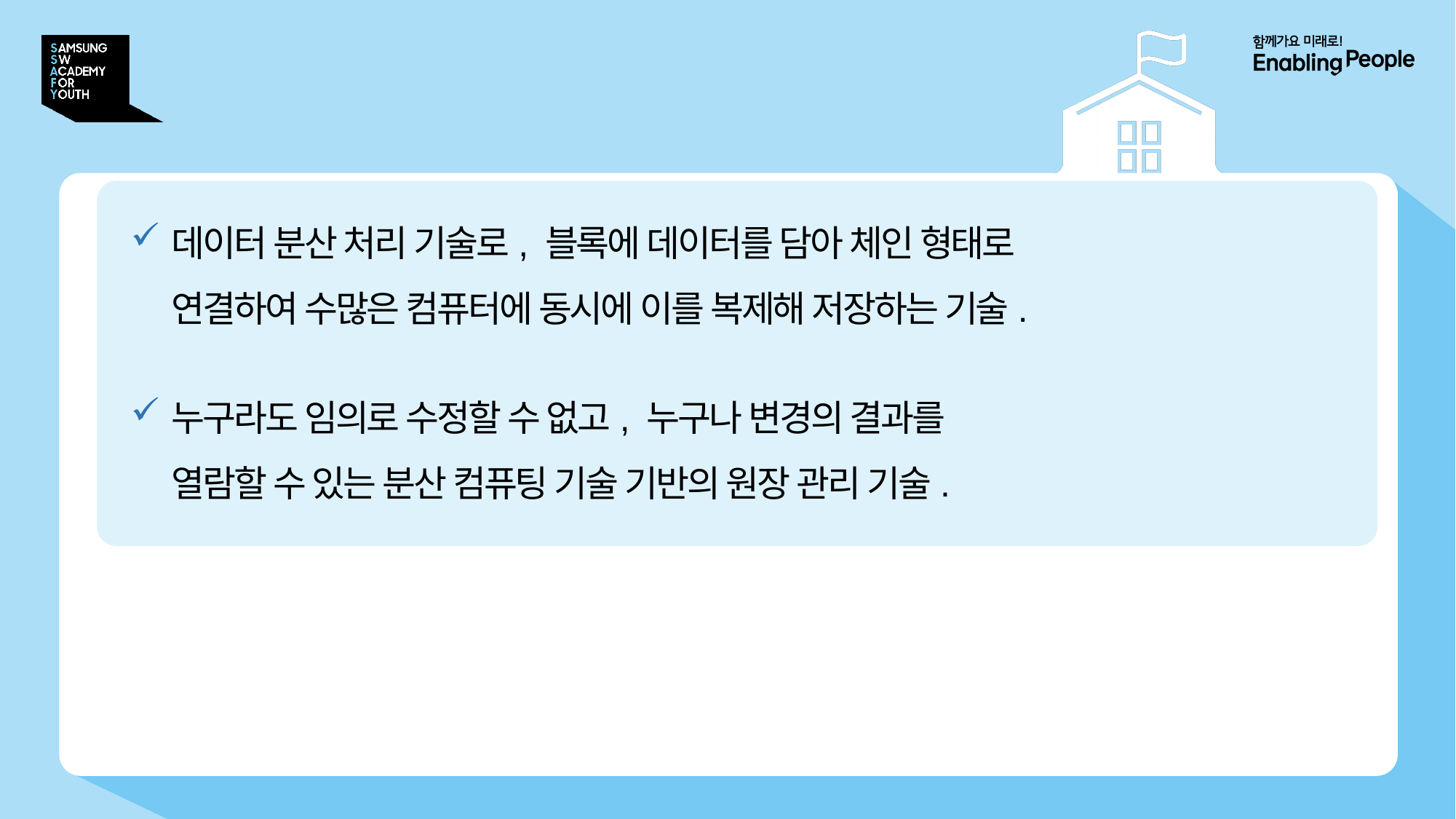

# 블록체인이란?

데이터 분산 처리 기술로, 블록에 데이터를 담아 체인 형태로 연결하여 수많은 컴퓨터에 동시에 이를 복제해 저장하는 기술.

누구라도 임의로 수정할 수 없고, 누구나 변경의 결과를 열람할 수 있는 분산 컴퓨팅 기술 기반의 원장 관리 기술.